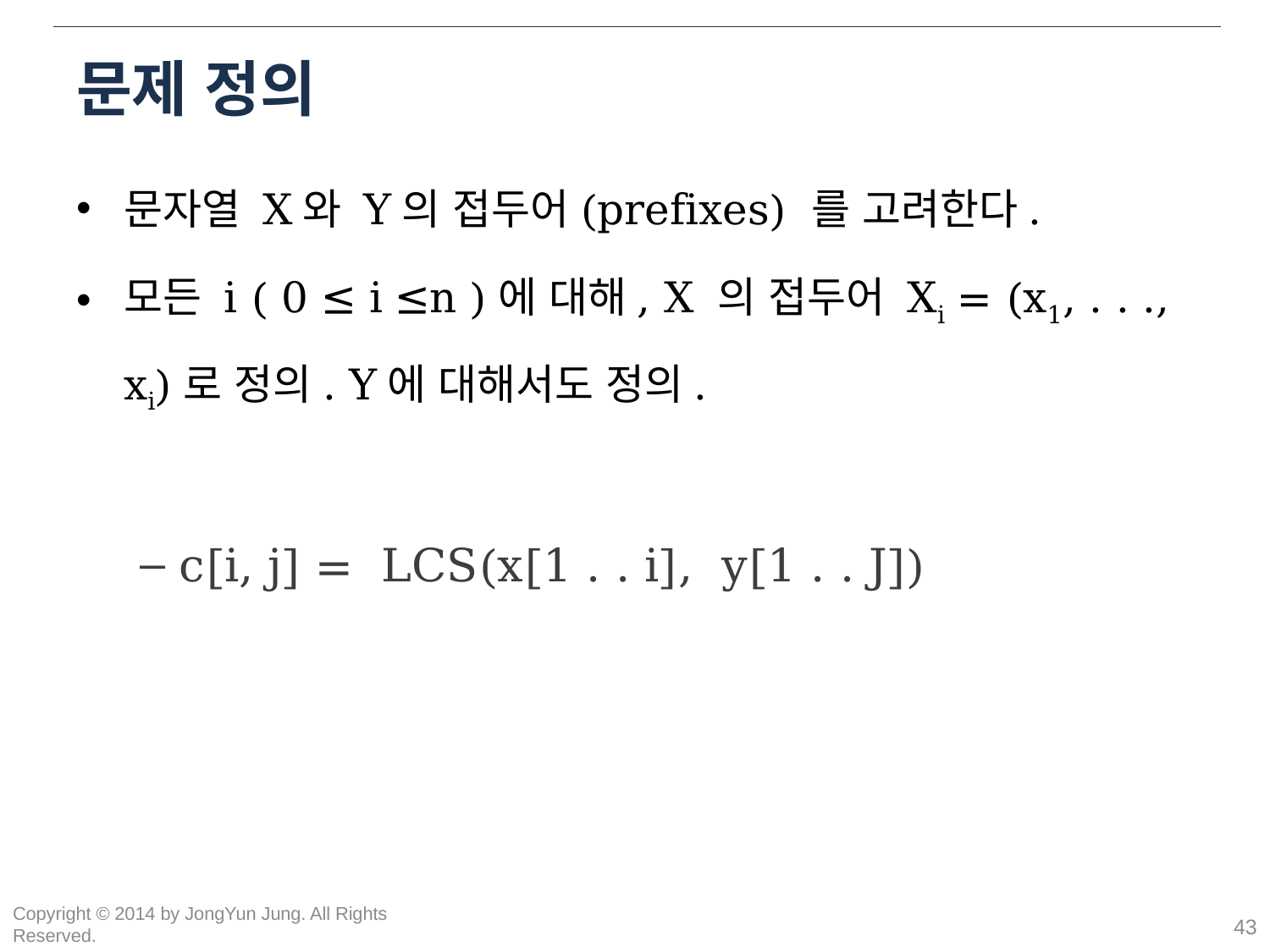

# 문제 정의
문자열 X와 Y의 접두어(prefixes) 를 고려한다.
모든 i ( 0 ≤ i ≤n )에 대해, X 의 접두어 Xi = (x1, . . ., xi)로 정의. Y에 대해서도 정의.

c[i, j] =  LCS(x[1 . . i],  y[1 . . J])
Copyright © 2014 by JongYun Jung. All Rights Reserved.
43